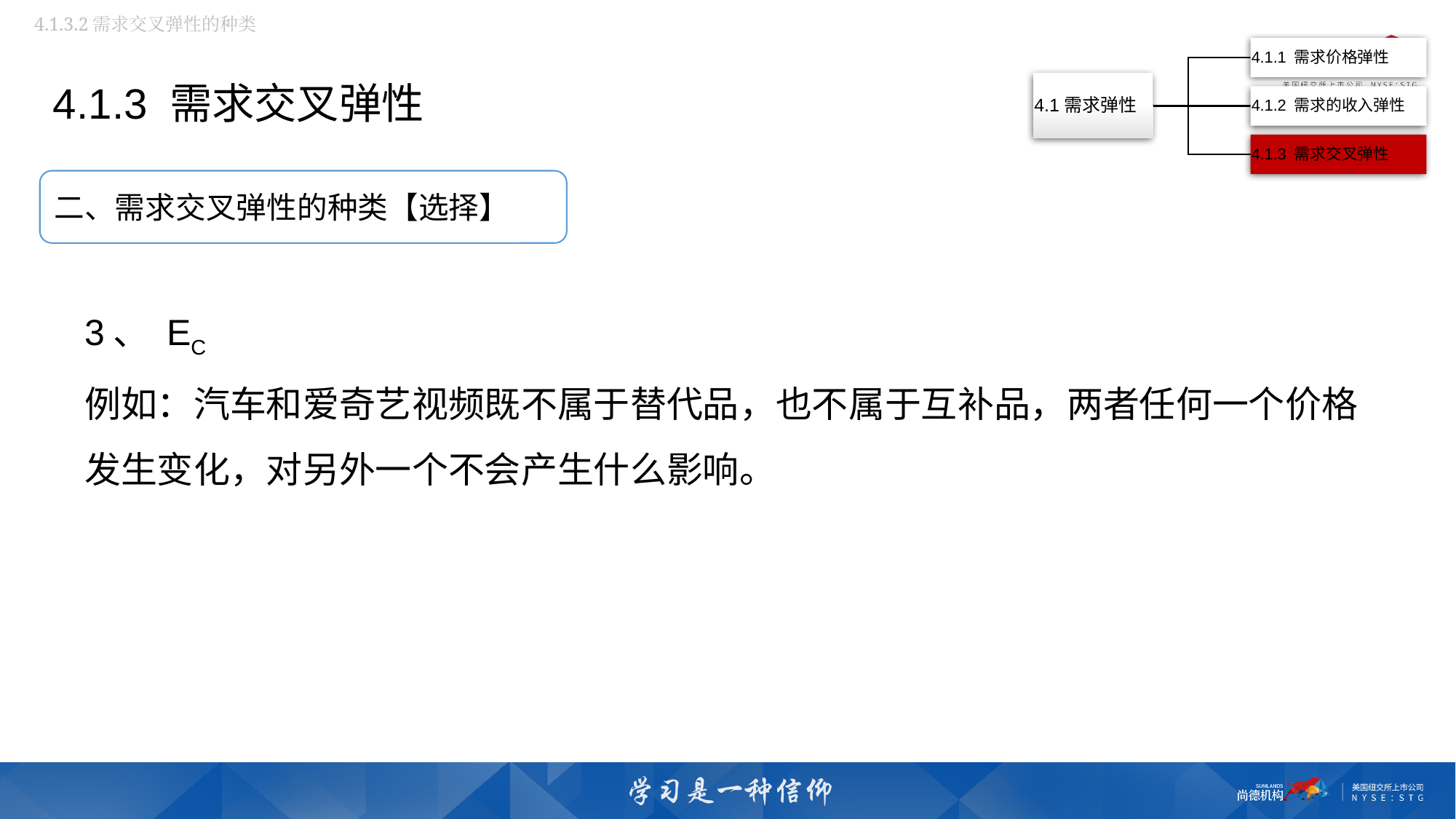

4.1.3.2需求交叉弹性的种类

4.1需求弹性
4.1.1 需求价格弹性
4.1.2 需求的收入弹性
4.1.3 需求交叉弹性
4.1.3 需求交叉弹性
二、需求交叉弹性的种类【选择】
3、 EC＝0：两种产品无关系。
例如：汽车和爱奇艺视频既不属于替代品，也不属于互补品，两者任何一个价格发生变化，对另外一个不会产生什么影响。